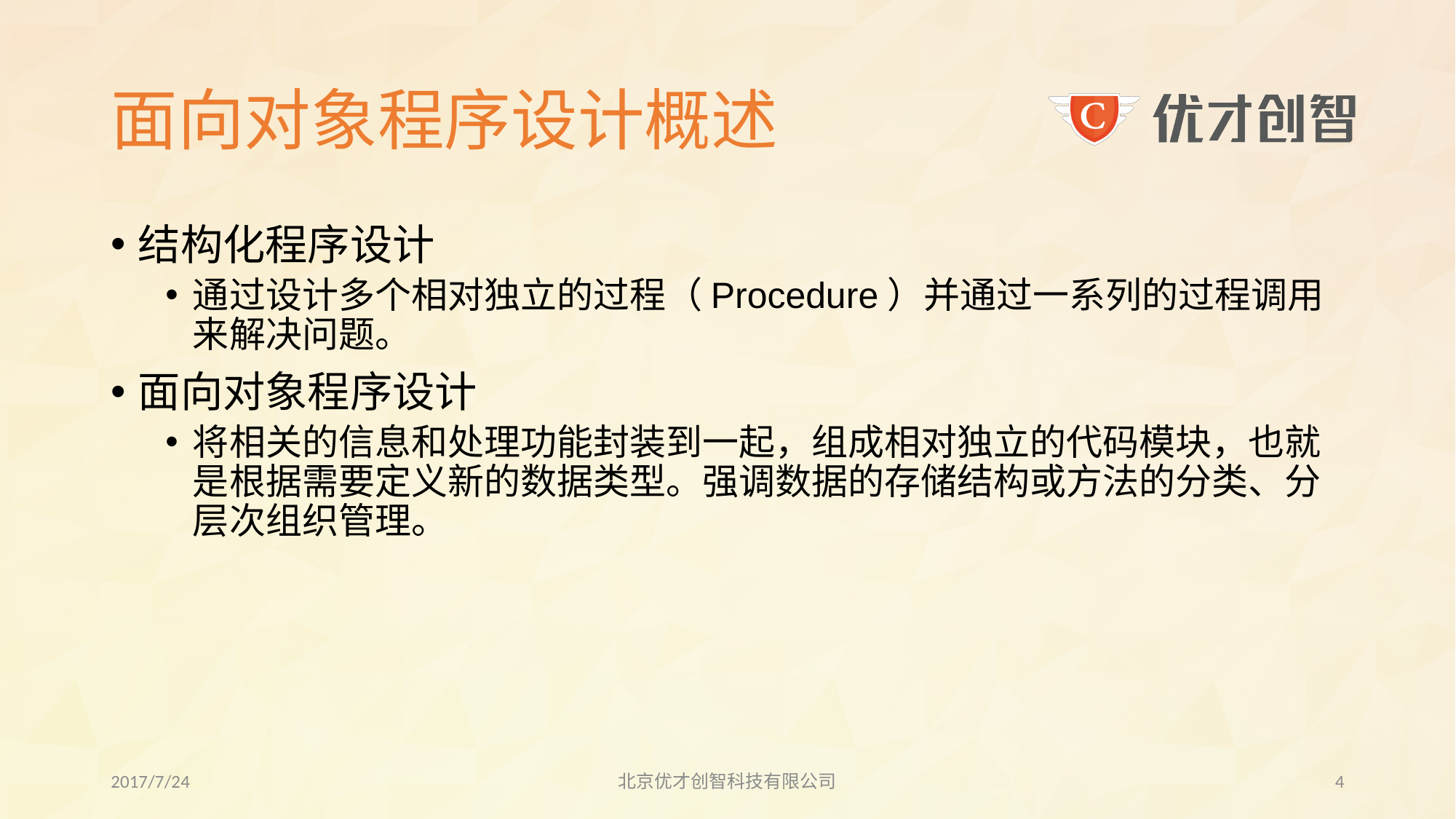

# 面向对象程序设计概述
结构化程序设计
通过设计多个相对独立的过程（Procedure）并通过一系列的过程调用来解决问题。
面向对象程序设计
将相关的信息和处理功能封装到一起，组成相对独立的代码模块，也就是根据需要定义新的数据类型。强调数据的存储结构或方法的分类、分层次组织管理。
2017/7/24
北京优才创智科技有限公司
4